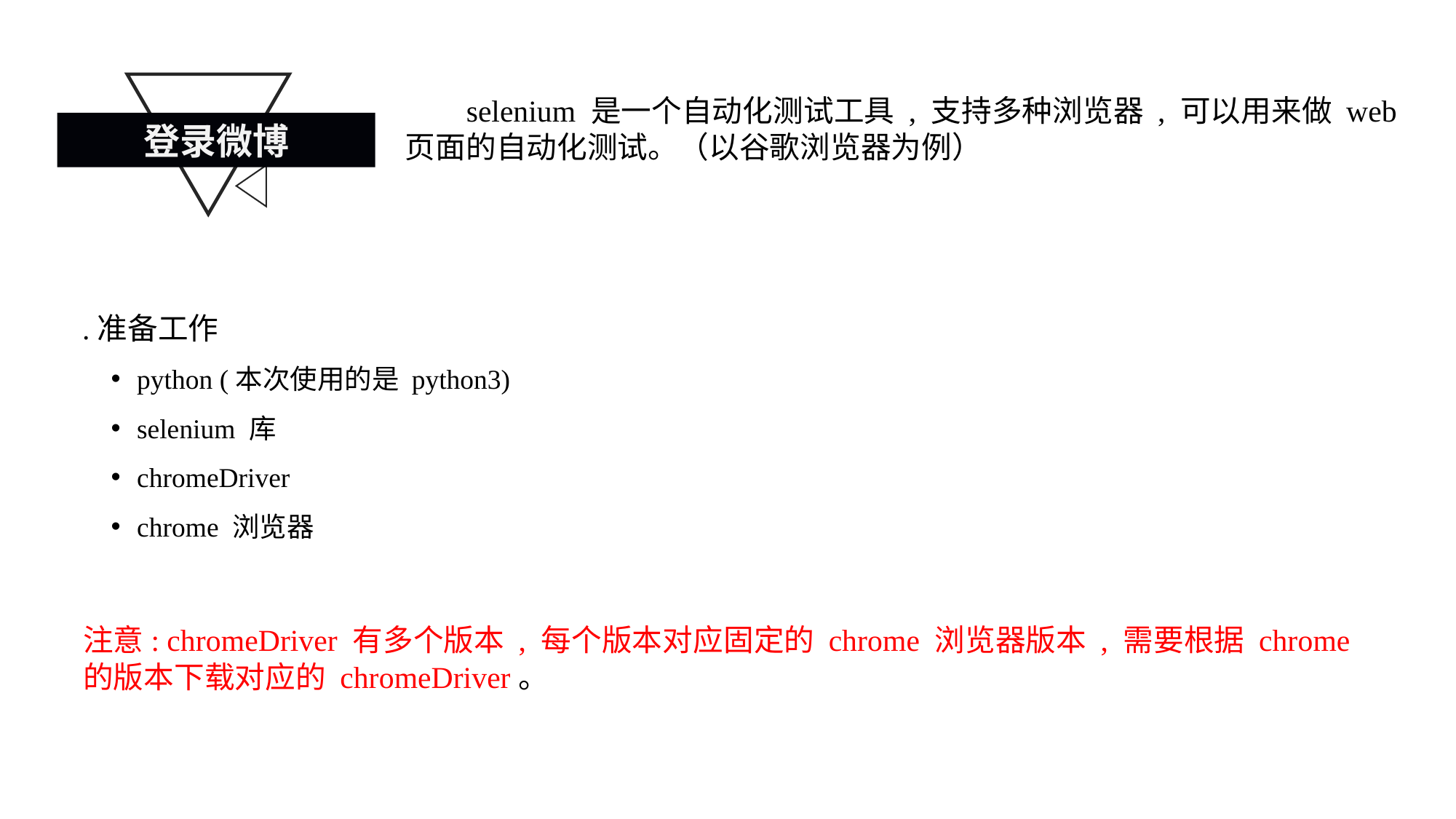

selenium 是一个自动化测试工具 , 支持多种浏览器 , 可以用来做 web 页面的自动化测试。（以谷歌浏览器为例）
登录微博

.准备工作
python (本次使用的是 python3)
selenium 库
chromeDriver
chrome 浏览器
注意: chromeDriver 有多个版本 , 每个版本对应固定的 chrome 浏览器版本 , 需要根据 chrome 的版本下载对应的 chromeDriver。